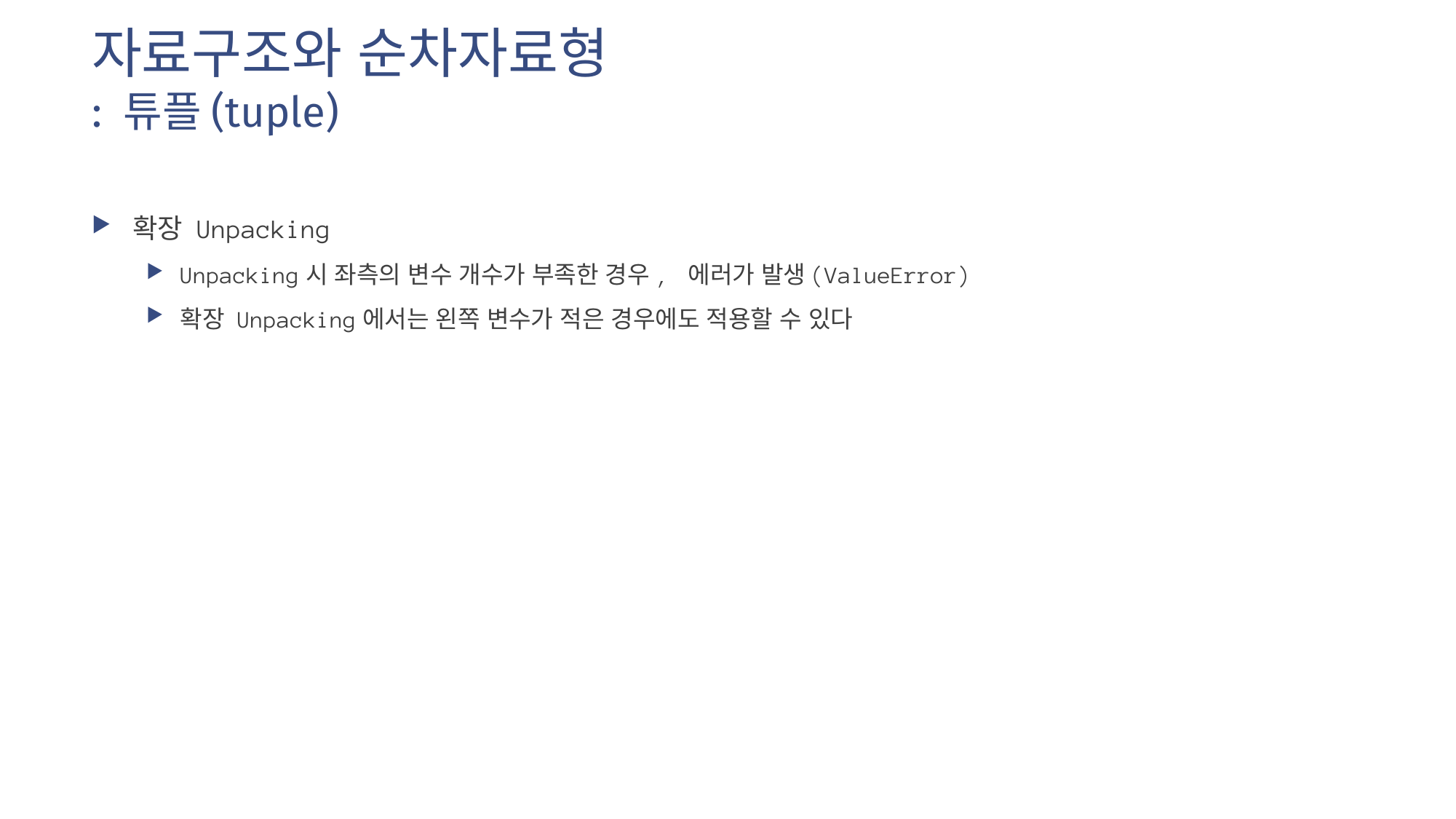

# 자료구조와 순차자료형 : 튜플(tuple)

확장 Unpacking
Unpacking시 좌측의 변수 개수가 부족한 경우, 에러가 발생(ValueError)
확장 Unpacking에서는 왼쪽 변수가 적은 경우에도 적용할 수 있다